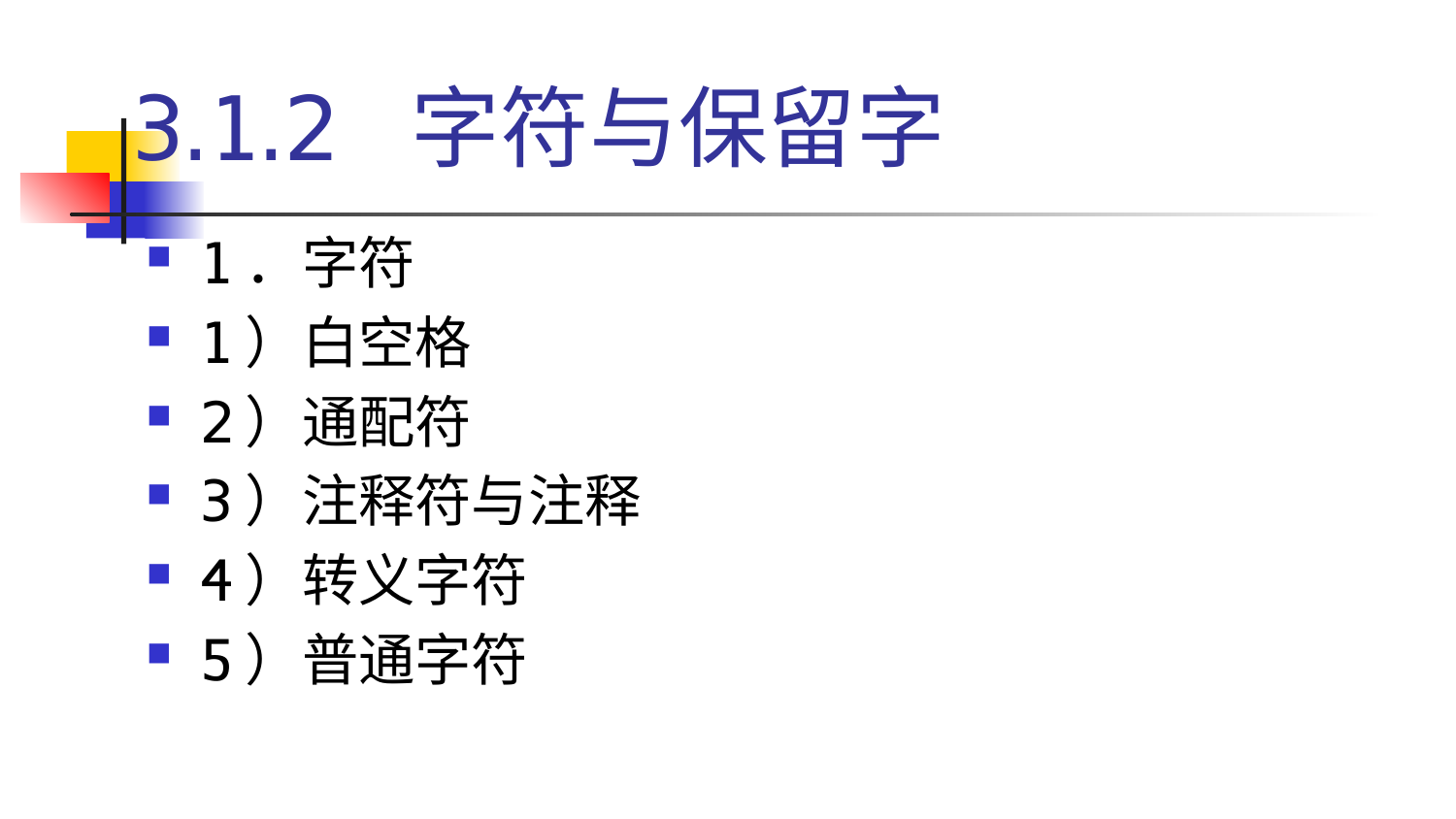

# 3.1.2  字符与保留字
1．字符
1）白空格
2）通配符
3）注释符与注释
4）转义字符
5）普通字符